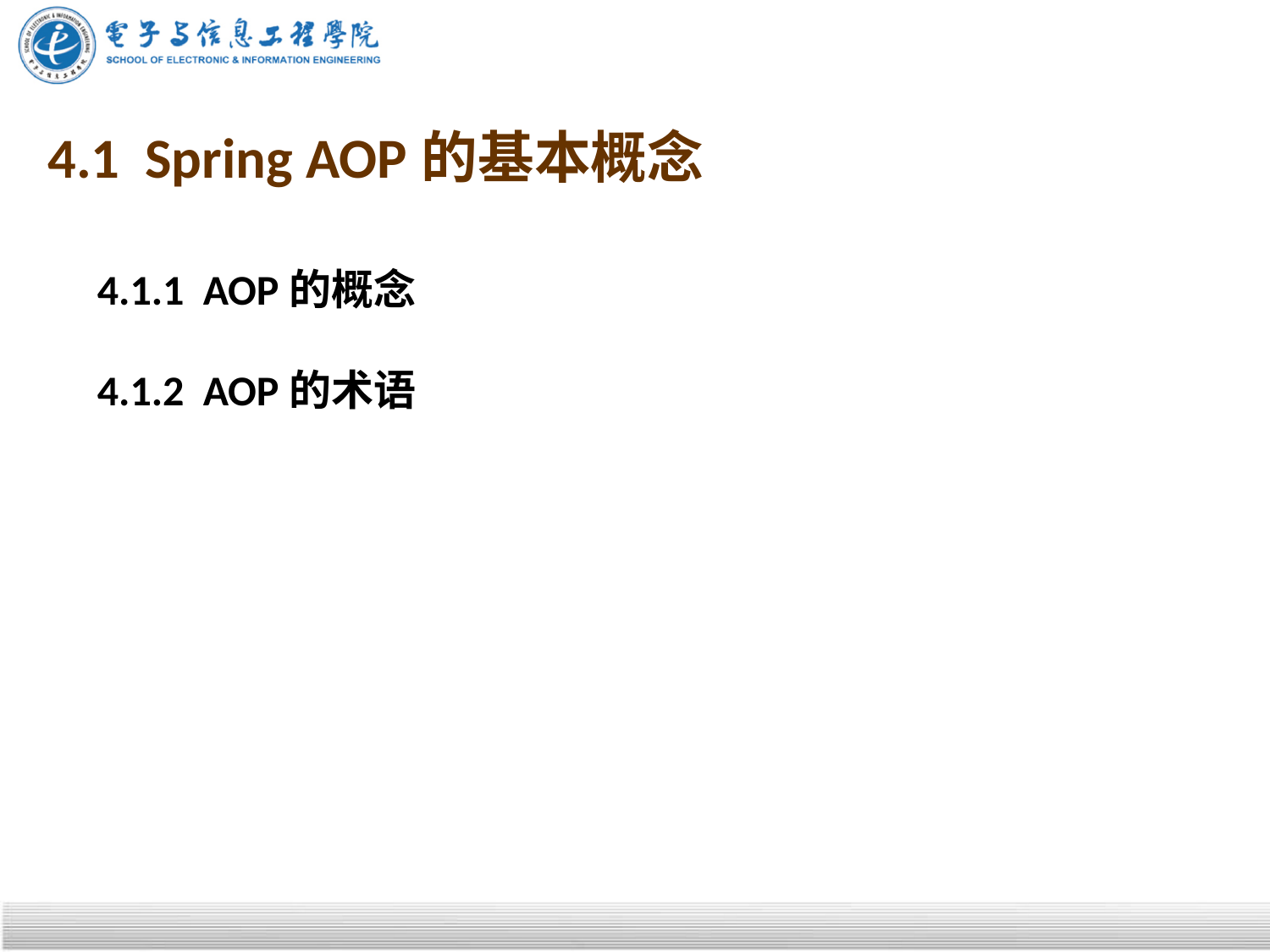

# 4.1  Spring AOP的基本概念
4.1.1  AOP的概念

4.1.2  AOP的术语